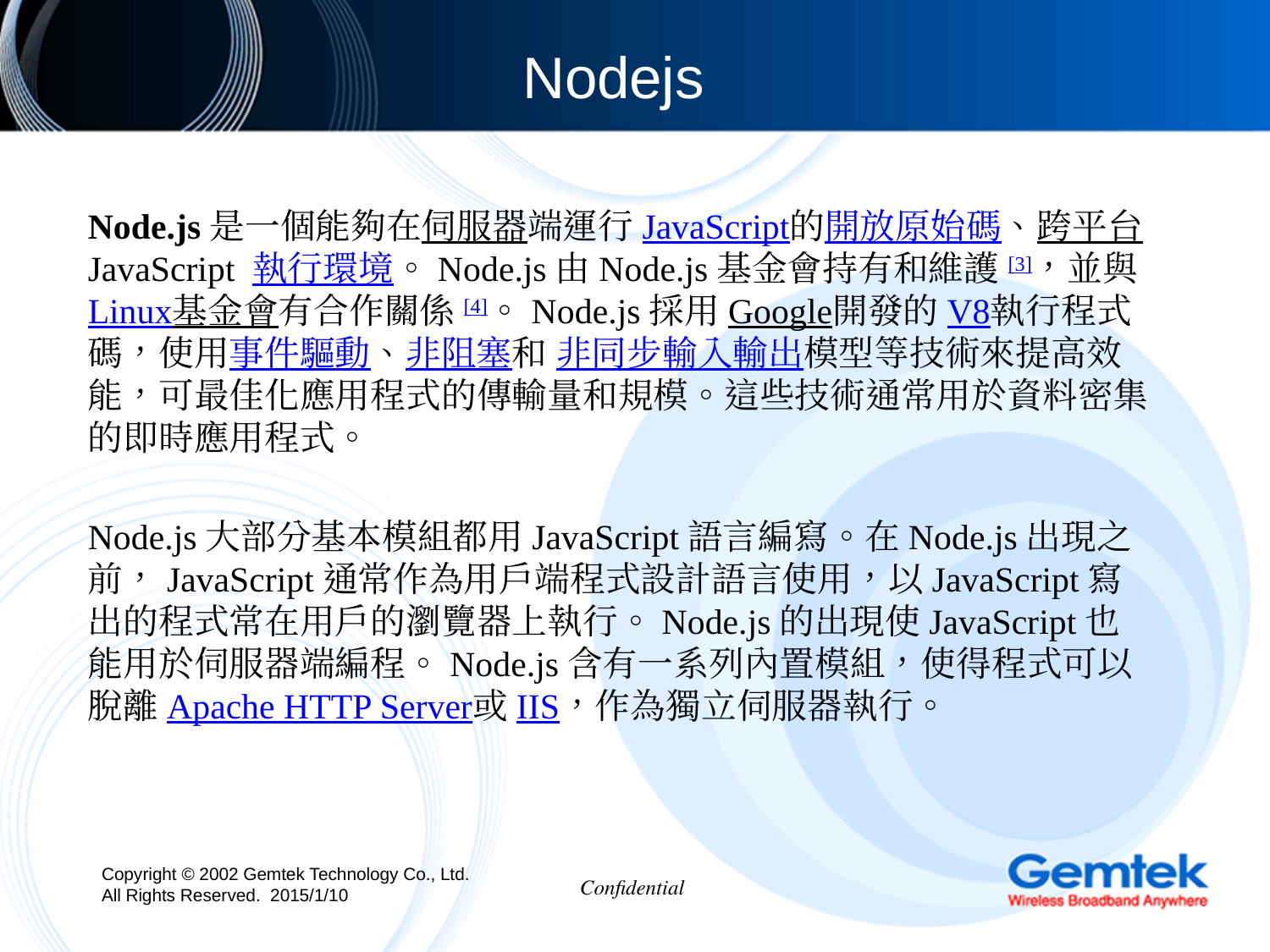

Nodejs
Node.js是一個能夠在伺服器端運行JavaScript的開放原始碼、跨平台JavaScript 執行環境。Node.js由Node.js基金會持有和維護[3]，並與Linux基金會有合作關係[4]。Node.js採用Google開發的V8執行程式碼，使用事件驅動、非阻塞和 非同步輸入輸出模型等技術來提高效能，可最佳化應用程式的傳輸量和規模。這些技術通常用於資料密集的即時應用程式。

Node.js大部分基本模組都用JavaScript語言編寫。在Node.js出現之前，JavaScript通常作為用戶端程式設計語言使用，以JavaScript寫出的程式常在用戶的瀏覽器上執行。Node.js的出現使JavaScript也能用於伺服器端編程。Node.js含有一系列內置模組，使得程式可以脫離Apache HTTP Server或IIS，作為獨立伺服器執行。